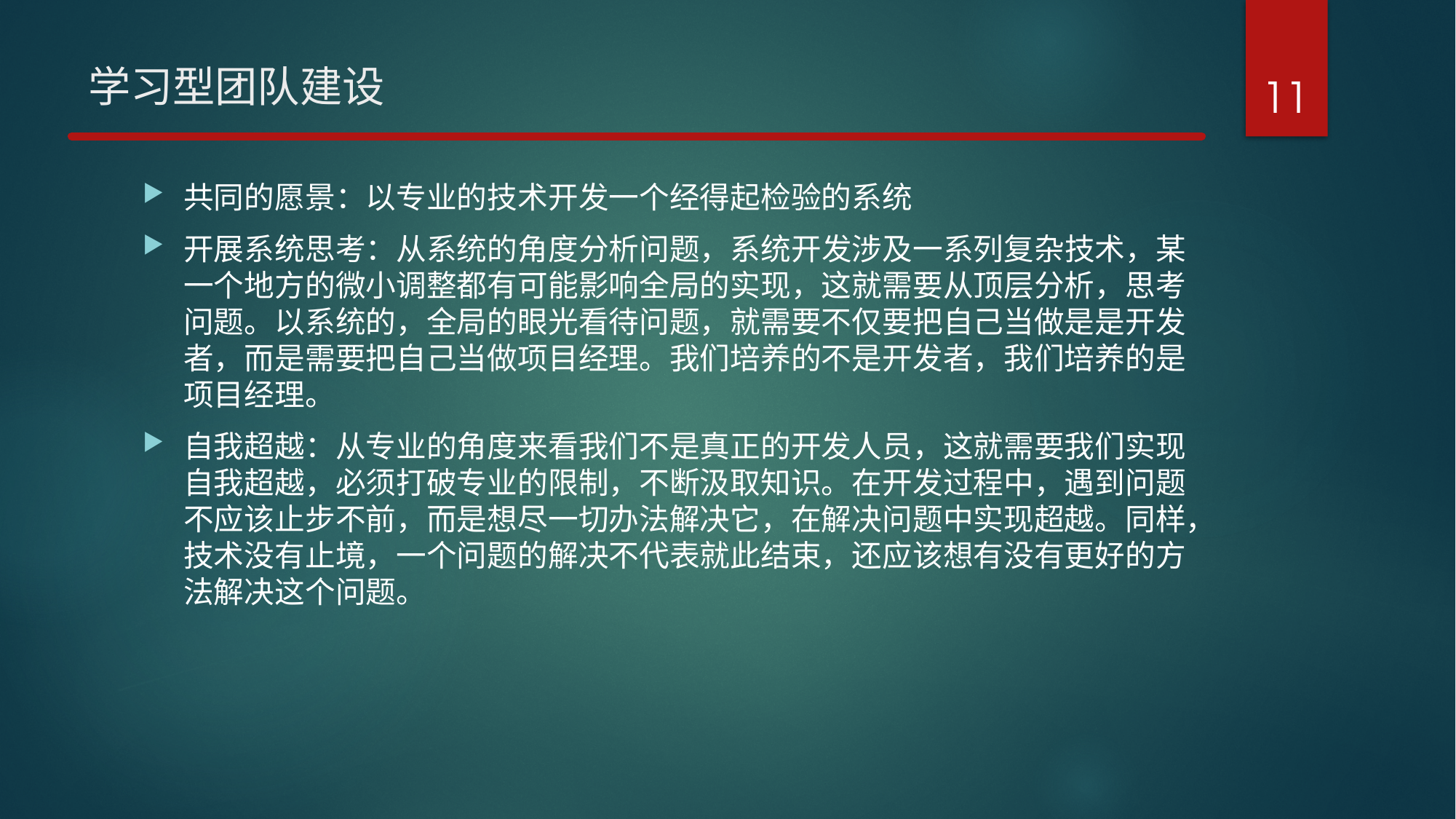

11
# 学习型团队建设
共同的愿景：以专业的技术开发一个经得起检验的系统
开展系统思考：从系统的角度分析问题，系统开发涉及一系列复杂技术，某一个地方的微小调整都有可能影响全局的实现，这就需要从顶层分析，思考问题。以系统的，全局的眼光看待问题，就需要不仅要把自己当做是是开发者，而是需要把自己当做项目经理。我们培养的不是开发者，我们培养的是项目经理。
自我超越：从专业的角度来看我们不是真正的开发人员，这就需要我们实现自我超越，必须打破专业的限制，不断汲取知识。在开发过程中，遇到问题不应该止步不前，而是想尽一切办法解决它，在解决问题中实现超越。同样，技术没有止境，一个问题的解决不代表就此结束，还应该想有没有更好的方法解决这个问题。